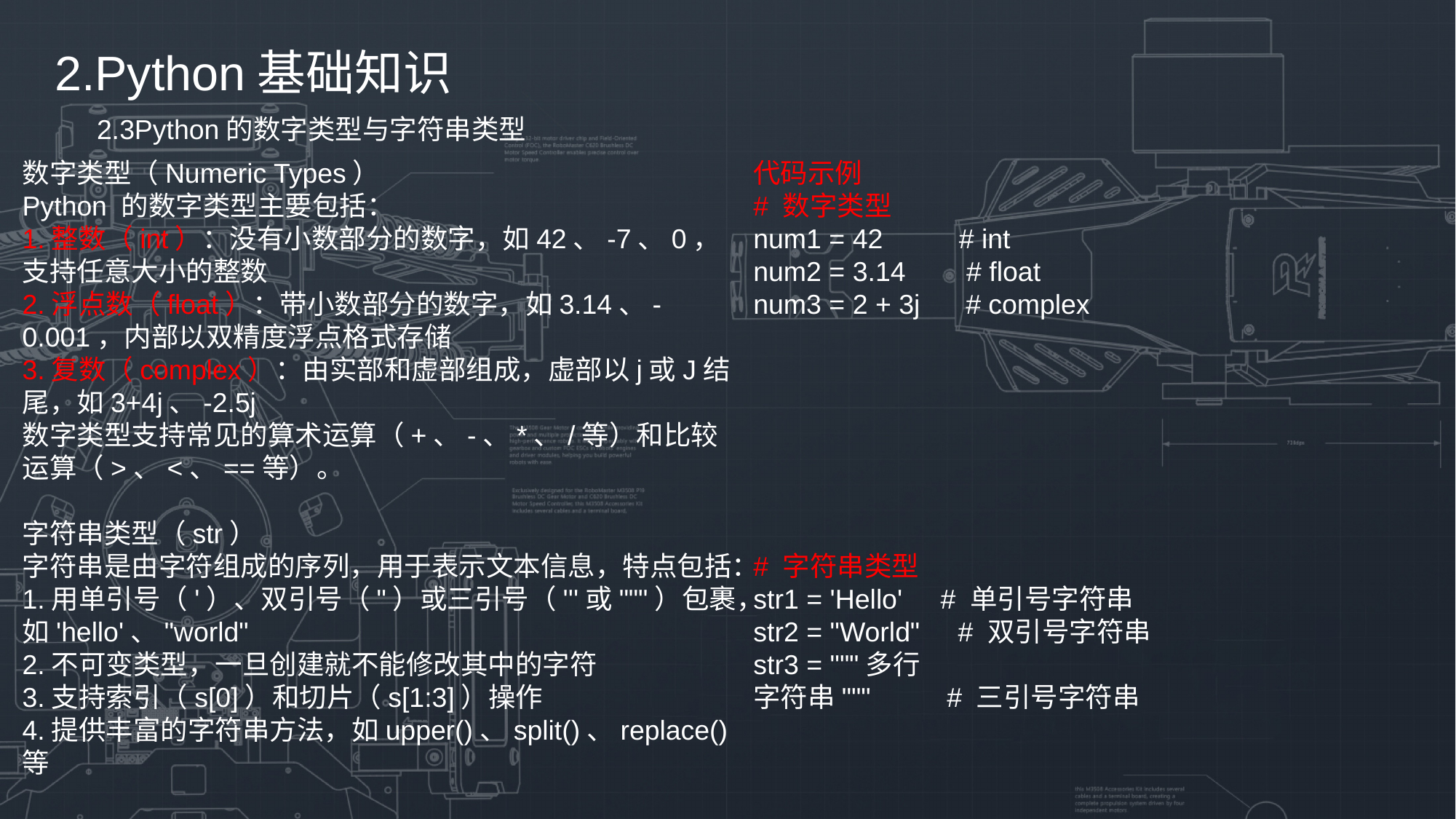

2.Python基础知识
2.3Python的数字类型与字符串类型
数字类型（Numeric Types）
Python 的数字类型主要包括：
1.整数（int）：没有小数部分的数字，如42、-7、0，支持任意大小的整数
2.浮点数（float）：带小数部分的数字，如3.14、-0.001，内部以双精度浮点格式存储
3.复数（complex）：由实部和虚部组成，虚部以j或J结尾，如3+4j、-2.5j
数字类型支持常见的算术运算（+、-、*、/等）和比较运算（>、<、==等）。

字符串类型（str）
字符串是由字符组成的序列，用于表示文本信息，特点包括：
1.用单引号（'）、双引号（"）或三引号（'''或"""）包裹，如'hello'、"world"
2.不可变类型，一旦创建就不能修改其中的字符
3.支持索引（s[0]）和切片（s[1:3]）操作
4.提供丰富的字符串方法，如upper()、split()、replace()等
代码示例
# 数字类型
num1 = 42          # int
num2 = 3.14        # float
num3 = 2 + 3j      # complex

# 字符串类型
str1 = 'Hello'     # 单引号字符串
str2 = "World"     # 双引号字符串
str3 = """多行
字符串"""          # 三引号字符串